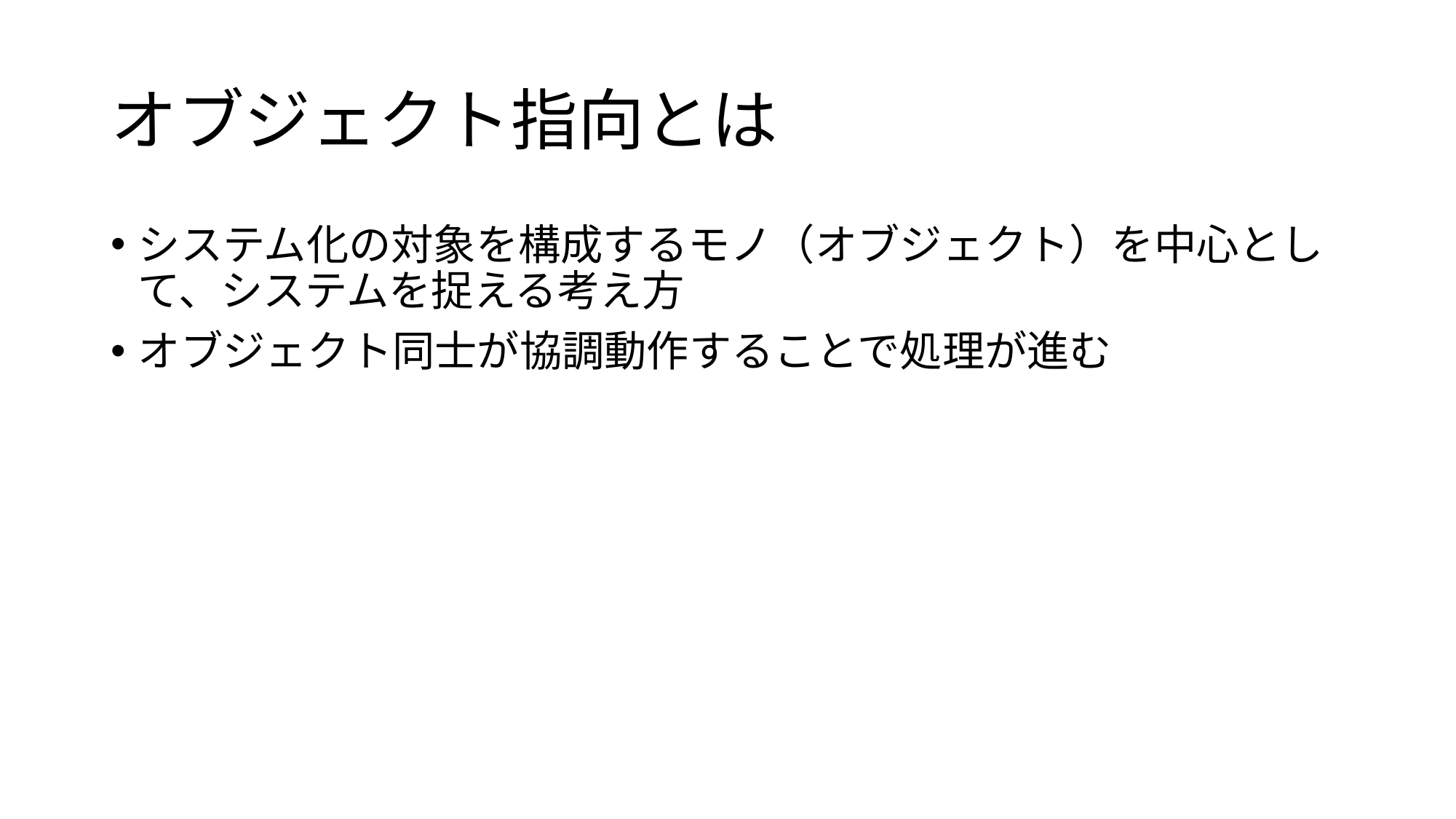

# オブジェクト指向とは
システム化の対象を構成するモノ（オブジェクト）を中心として、システムを捉える考え方
オブジェクト同士が協調動作することで処理が進む